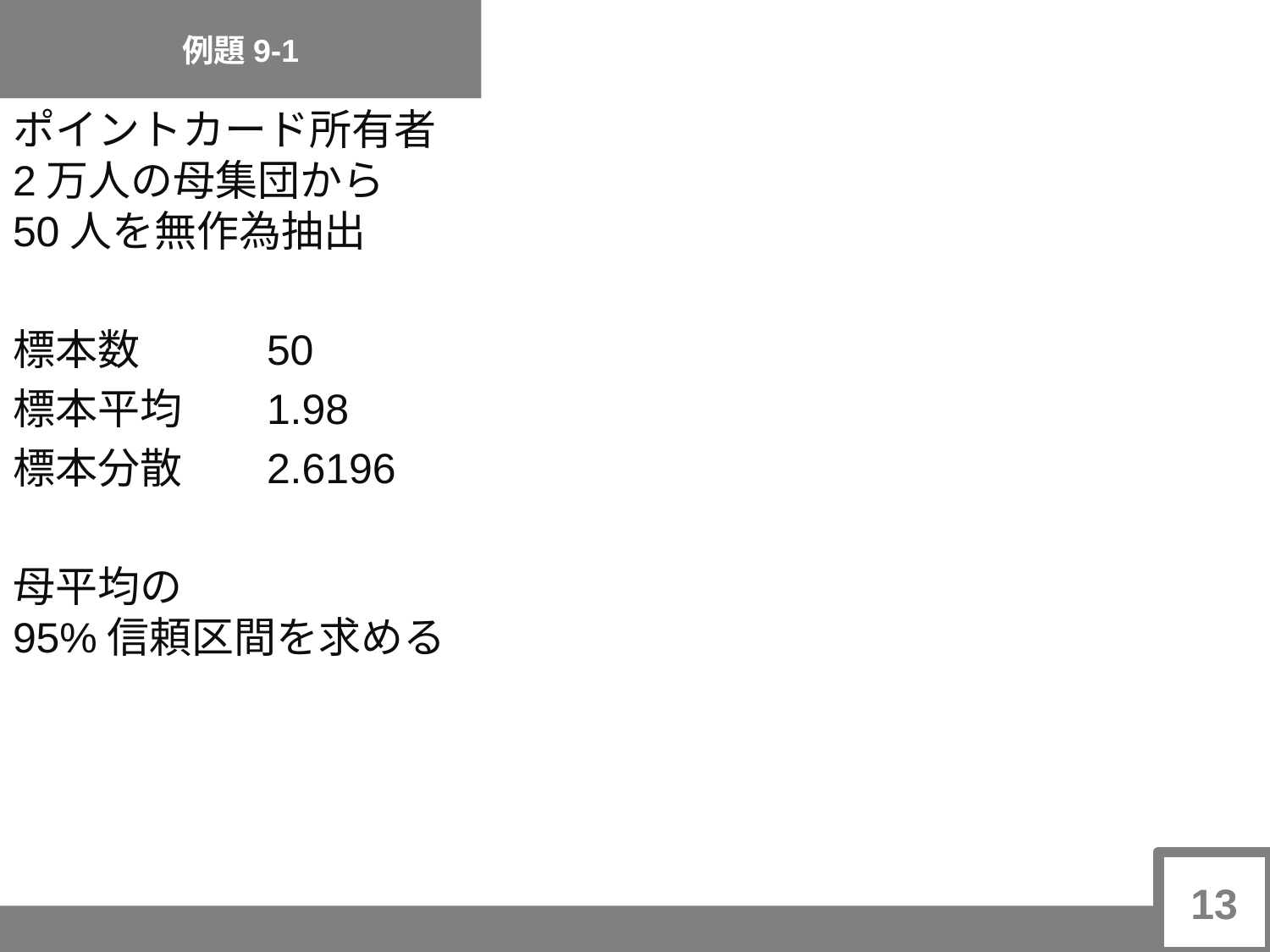

# 例題9-1
ポイントカード所有者
2万人の母集団から
50人を無作為抽出

標本数	50
標本平均	1.98
標本分散	2.6196

母平均の
95%信頼区間を求める
13